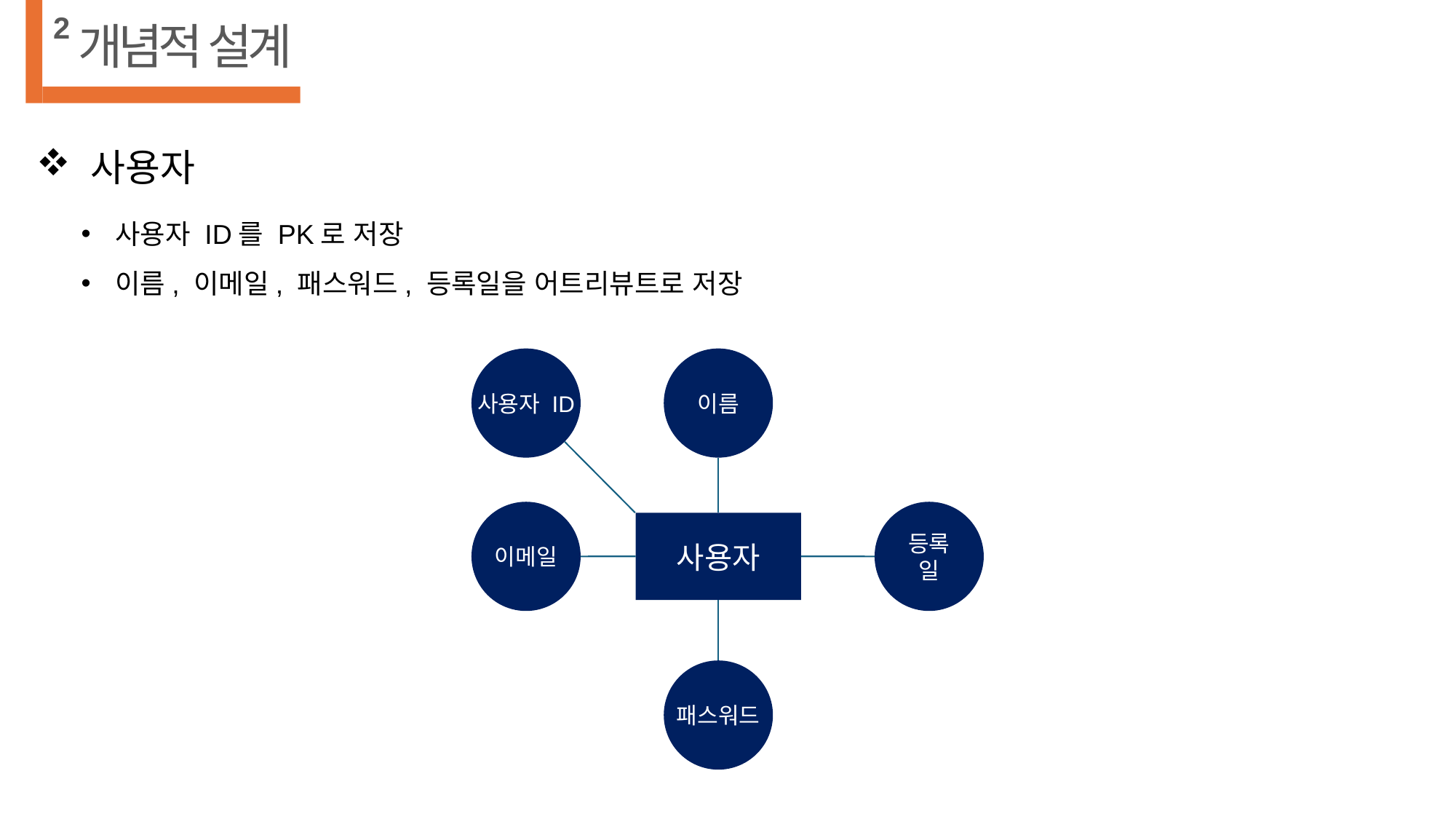

2
개념적 설계
 사용자
사용자 ID를 PK로 저장
이름, 이메일, 패스워드, 등록일을 어트리뷰트로 저장
이름
이메일
등록일
사용자
패스워드
사용자 ID